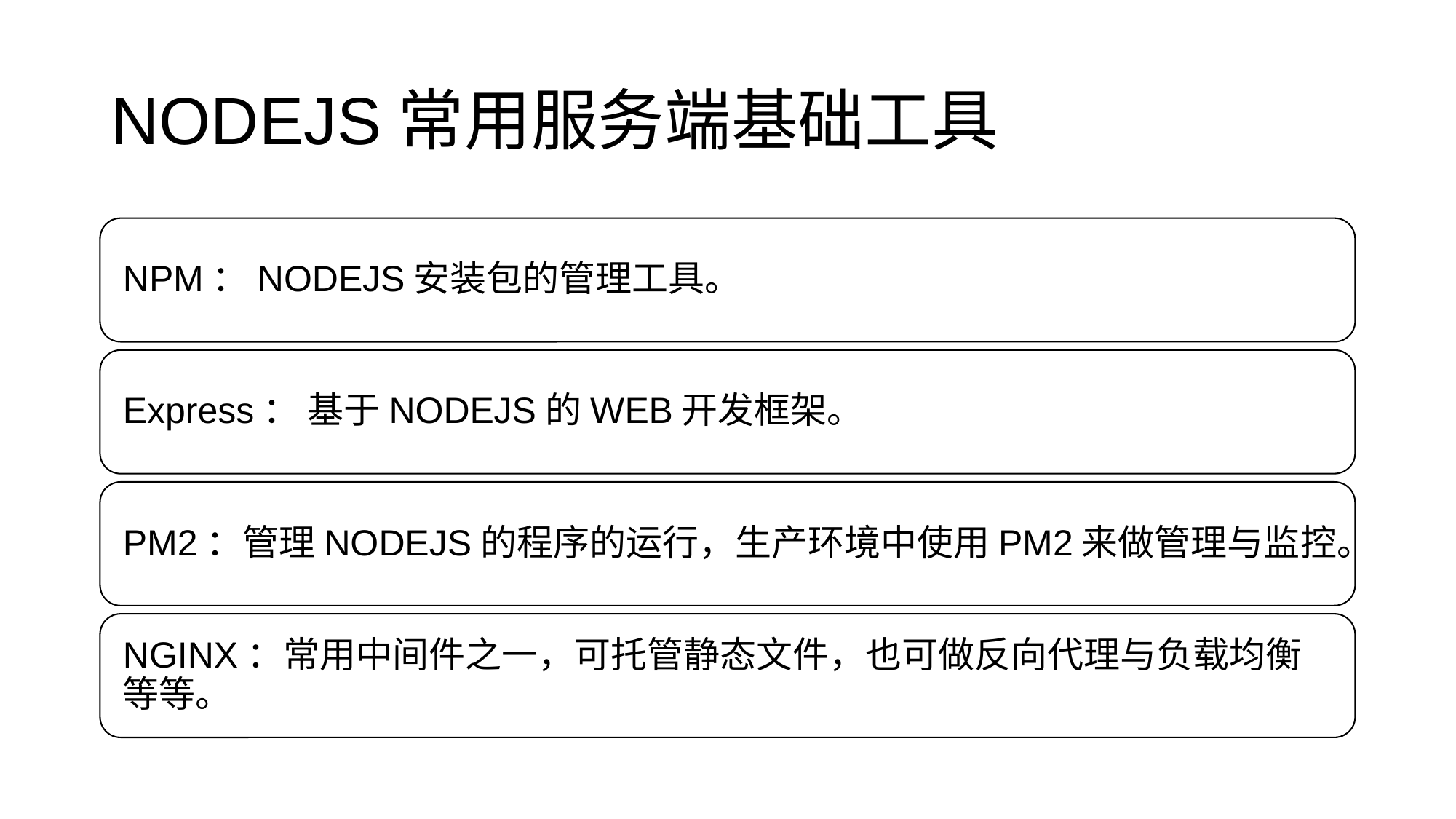

# NODEJS常用服务端基础工具
NPM：NODEJS安装包的管理工具。
Express： 基于NODEJS的WEB开发框架。
PM2：管理NODEJS的程序的运行，生产环境中使用PM2来做管理与监控。
NGINX：常用中间件之一，可托管静态文件，也可做反向代理与负载均衡等等。